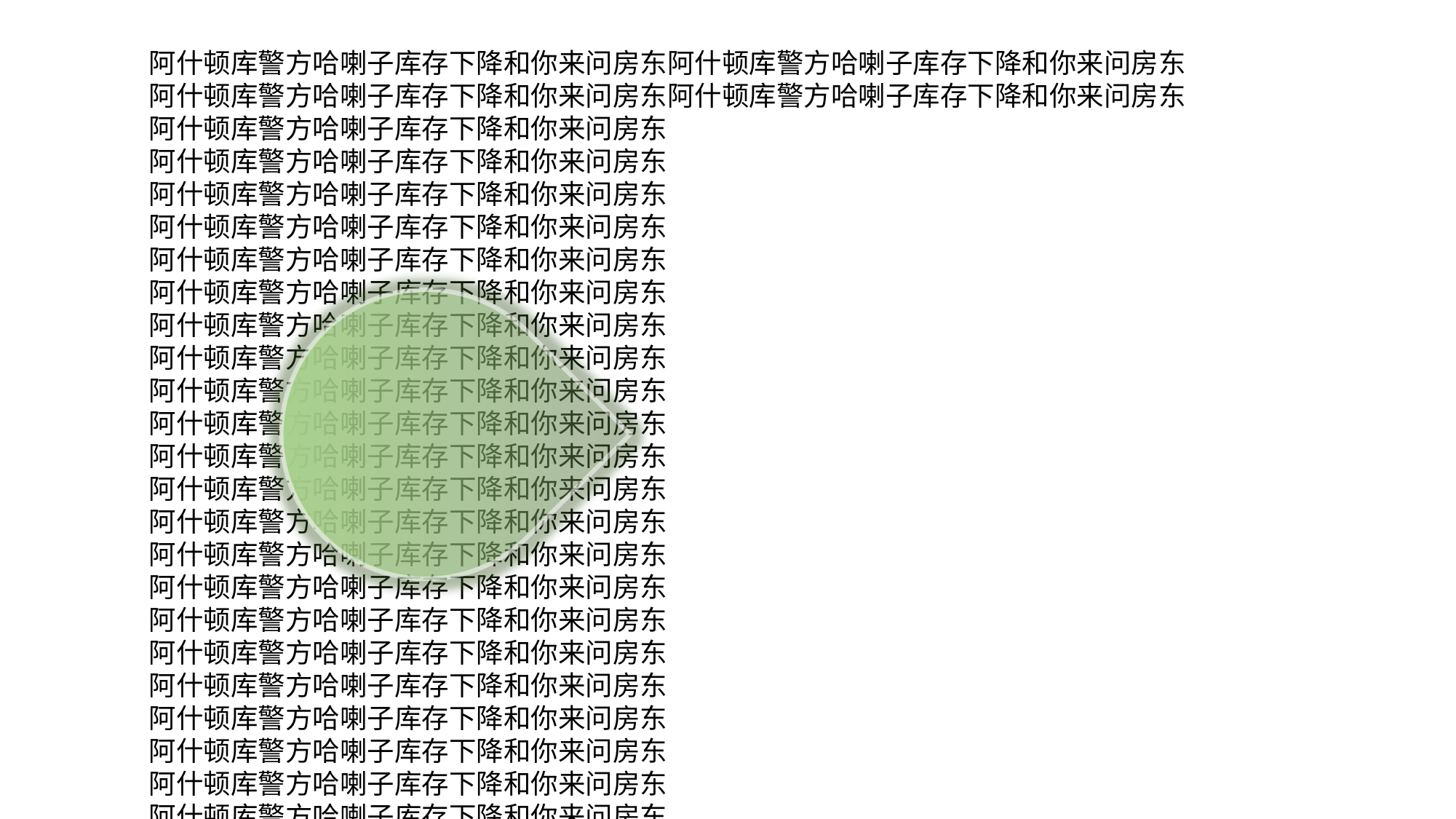

阿什顿库警方哈喇子库存下降和你来问房东阿什顿库警方哈喇子库存下降和你来问房东
阿什顿库警方哈喇子库存下降和你来问房东阿什顿库警方哈喇子库存下降和你来问房东
阿什顿库警方哈喇子库存下降和你来问房东
阿什顿库警方哈喇子库存下降和你来问房东
阿什顿库警方哈喇子库存下降和你来问房东
阿什顿库警方哈喇子库存下降和你来问房东
阿什顿库警方哈喇子库存下降和你来问房东
阿什顿库警方哈喇子库存下降和你来问房东
阿什顿库警方哈喇子库存下降和你来问房东
阿什顿库警方哈喇子库存下降和你来问房东
阿什顿库警方哈喇子库存下降和你来问房东
阿什顿库警方哈喇子库存下降和你来问房东
阿什顿库警方哈喇子库存下降和你来问房东
阿什顿库警方哈喇子库存下降和你来问房东
阿什顿库警方哈喇子库存下降和你来问房东
阿什顿库警方哈喇子库存下降和你来问房东
阿什顿库警方哈喇子库存下降和你来问房东
阿什顿库警方哈喇子库存下降和你来问房东
阿什顿库警方哈喇子库存下降和你来问房东
阿什顿库警方哈喇子库存下降和你来问房东
阿什顿库警方哈喇子库存下降和你来问房东
阿什顿库警方哈喇子库存下降和你来问房东
阿什顿库警方哈喇子库存下降和你来问房东
阿什顿库警方哈喇子库存下降和你来问房东